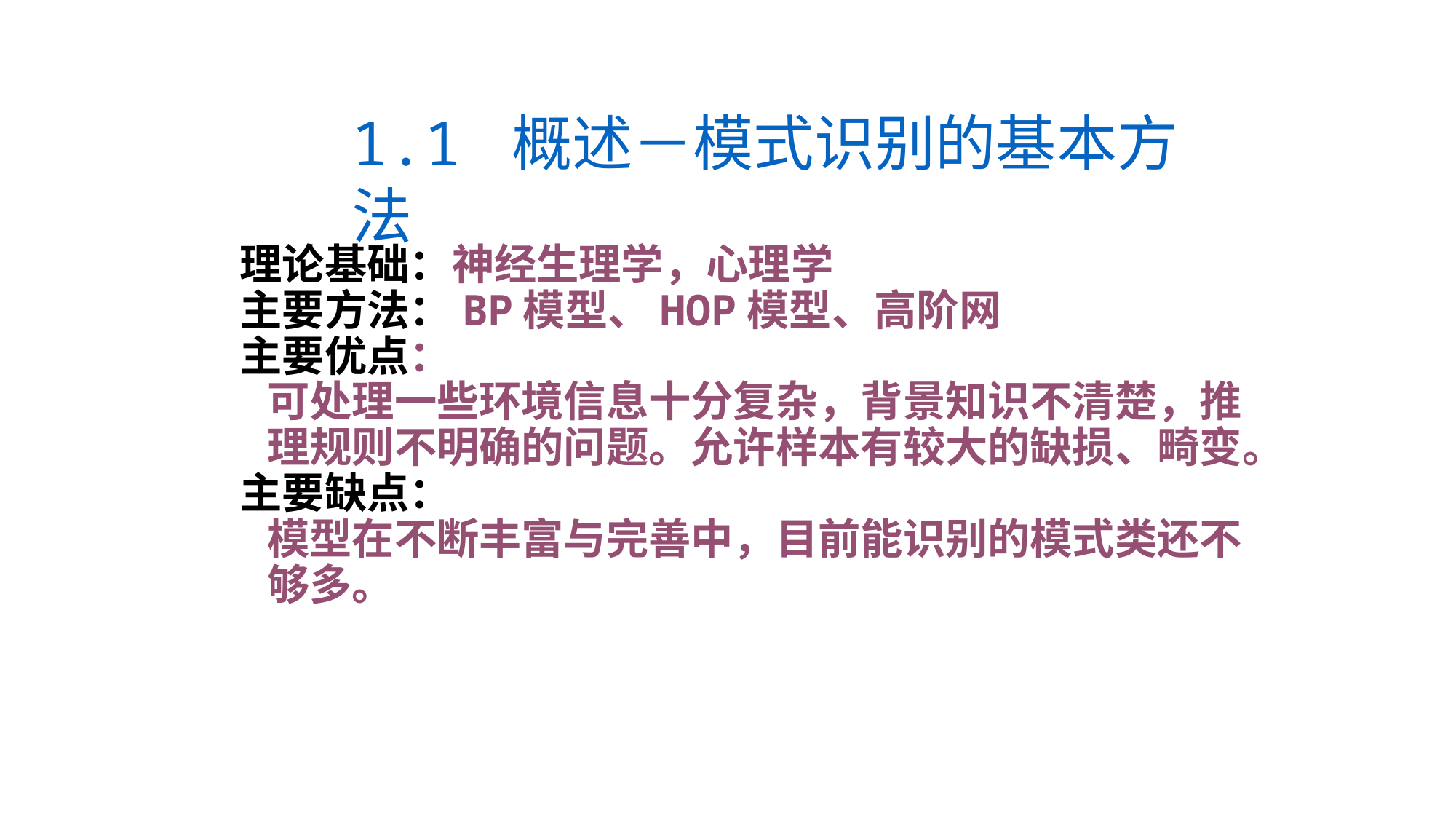

1.1 概述－模式识别的基本方法
理论基础：神经生理学，心理学
主要方法：BP模型、HOP模型、高阶网
主要优点：
可处理一些环境信息十分复杂，背景知识不清楚，推理规则不明确的问题。允许样本有较大的缺损、畸变。
主要缺点：
模型在不断丰富与完善中，目前能识别的模式类还不够多。
34